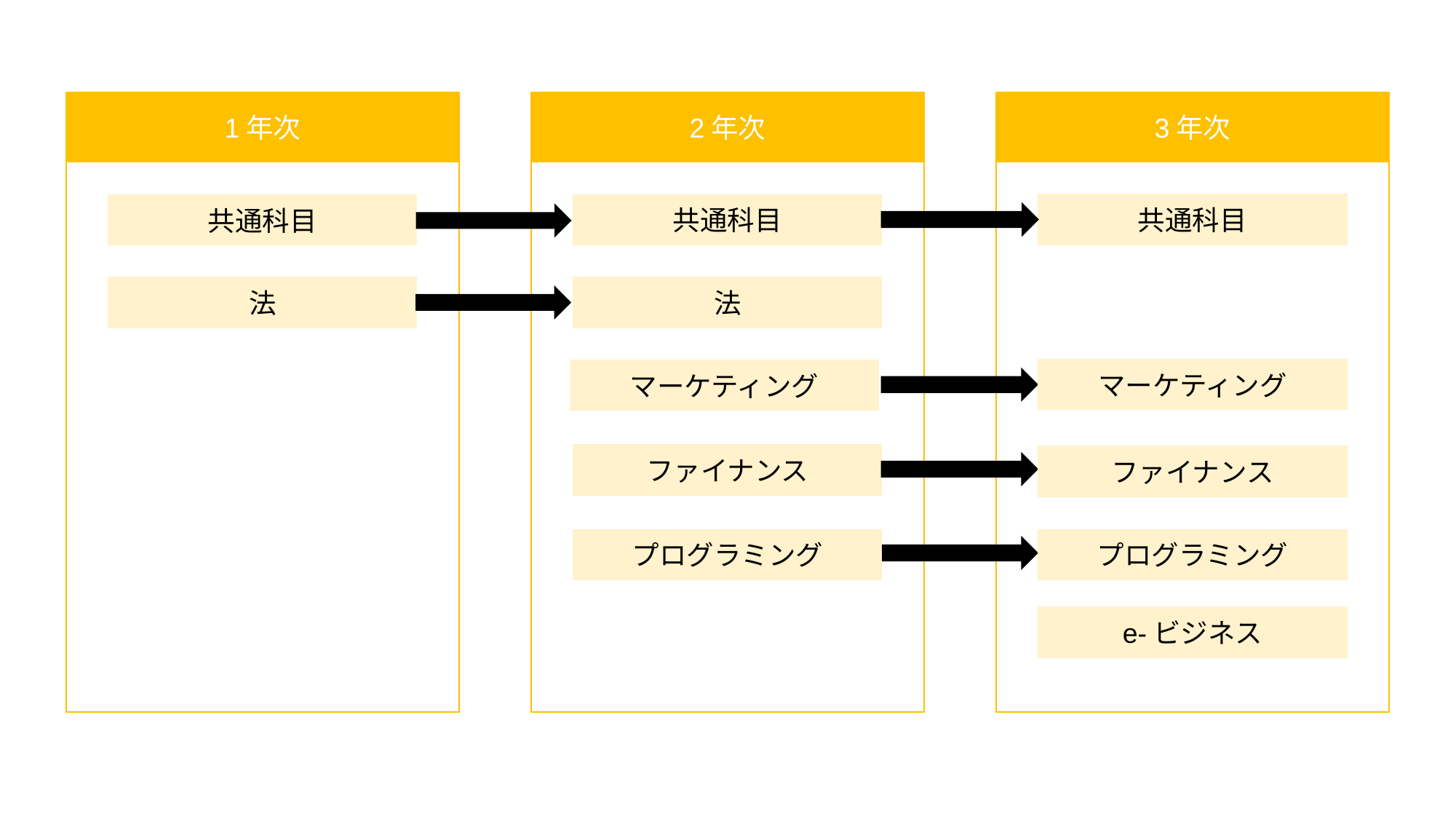

1年次
2年次
3年次

共通科目
共通科目
共通科目

法
法

マーケティング
マーケティング

ファイナンス
ファイナンス

プログラミング
プログラミング
e-ビジネス